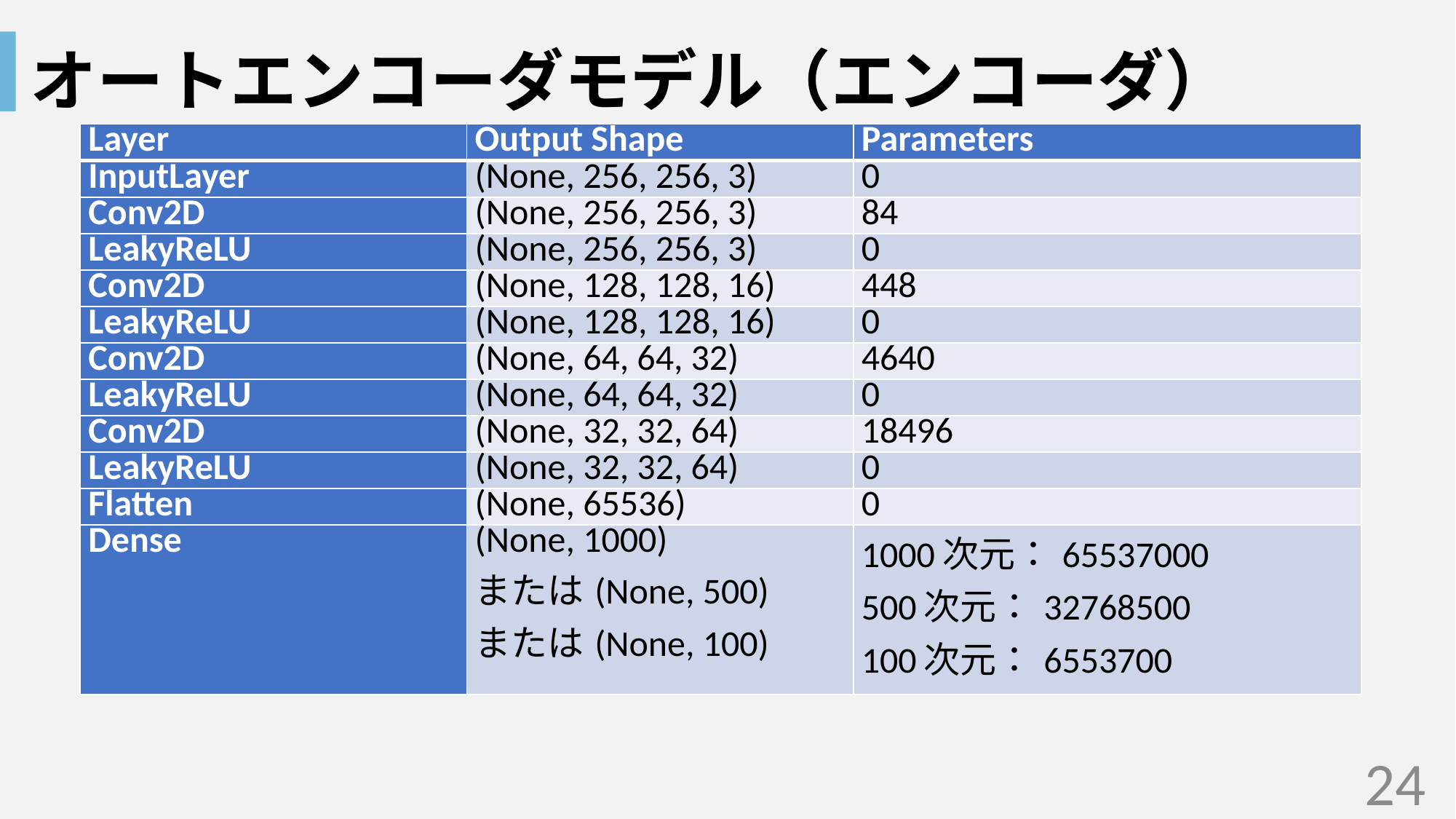

# オートエンコーダモデル（エンコーダ）
| Layer | Output Shape | Parameters |
| --- | --- | --- |
| InputLayer | (None, 256, 256, 3) | 0 |
| Conv2D | (None, 256, 256, 3) | 84 |
| LeakyReLU | (None, 256, 256, 3) | 0 |
| Conv2D | (None, 128, 128, 16) | 448 |
| LeakyReLU | (None, 128, 128, 16) | 0 |
| Conv2D | (None, 64, 64, 32) | 4640 |
| LeakyReLU | (None, 64, 64, 32) | 0 |
| Conv2D | (None, 32, 32, 64) | 18496 |
| LeakyReLU | (None, 32, 32, 64) | 0 |
| Flatten | (None, 65536) | 0 |
| Dense | (None, 1000) または(None, 500) または(None, 100) | 1000次元：65537000 500次元：32768500 100次元：6553700 |
24